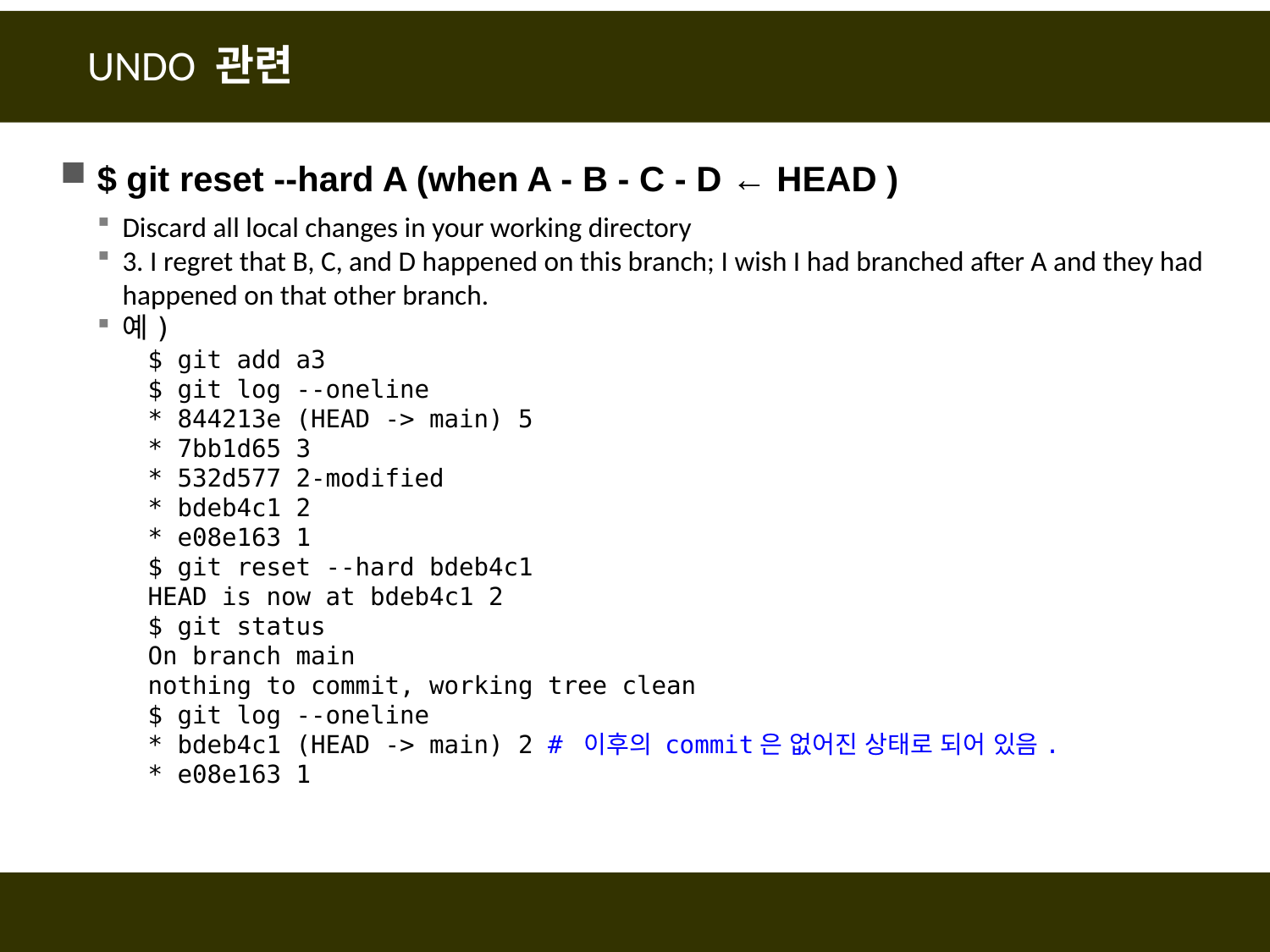

# UNDO 관련
$ git reset --hard A (when A - B - C - D ← HEAD )
Discard all local changes in your working directory
3. I regret that B, C, and D happened on this branch; I wish I had branched after A and they had happened on that other branch.
예)
$ git add a3
$ git log --oneline
* 844213e (HEAD -> main) 5
* 7bb1d65 3
* 532d577 2-modified
* bdeb4c1 2
* e08e163 1
$ git reset --hard bdeb4c1
HEAD is now at bdeb4c1 2
$ git status
On branch main
nothing to commit, working tree clean
$ git log --oneline
* bdeb4c1 (HEAD -> main) 2 # 이후의 commit은 없어진 상태로 되어 있음.
* e08e163 1